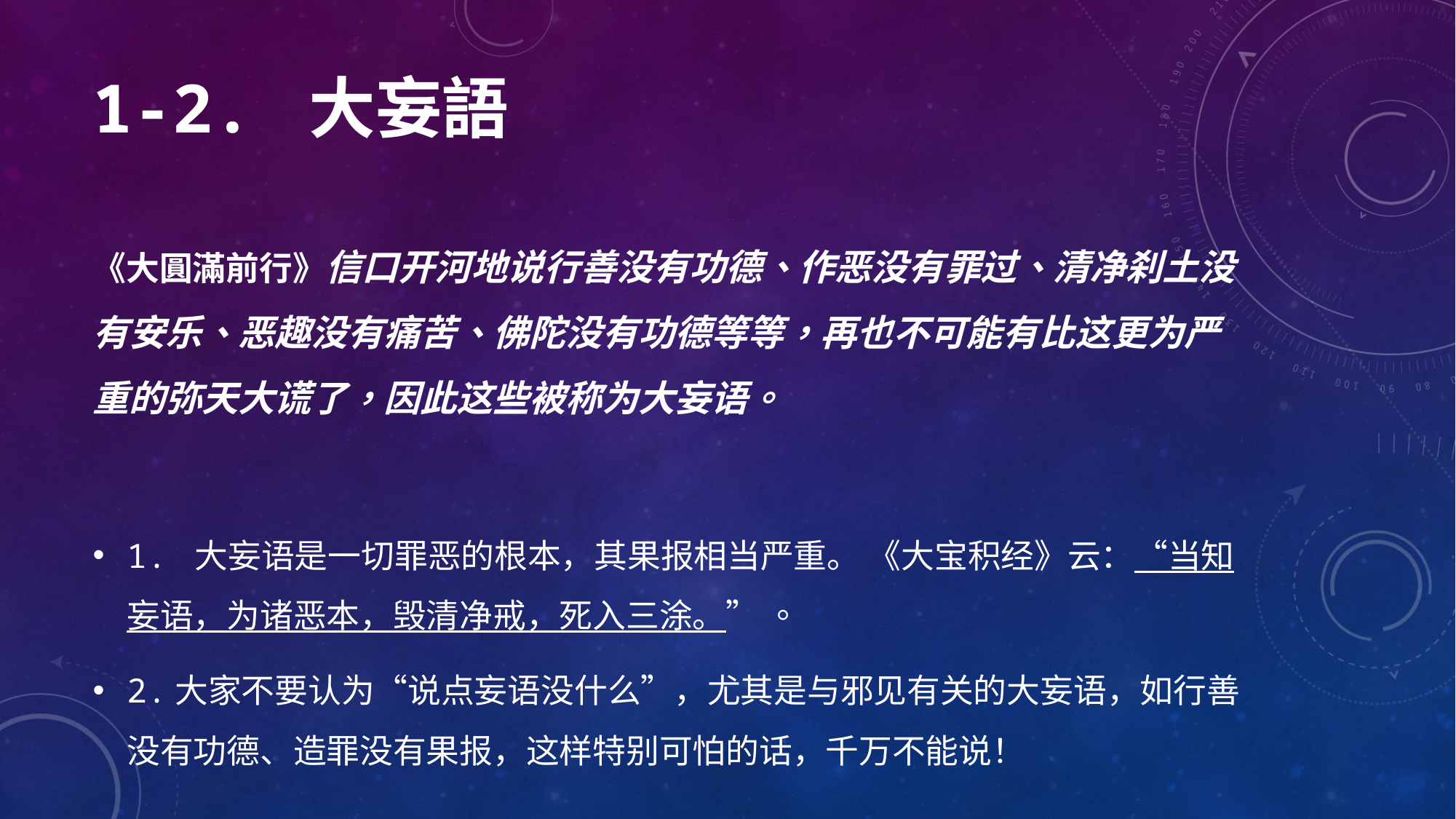

# 1-2. 大妄語
《大圓滿前行》信口开河地说行善没有功德、作恶没有罪过、清净刹土没有安乐、恶趣没有痛苦、佛陀没有功德等等，再也不可能有比这更为严重的弥天大谎了，因此这些被称为大妄语。

1. 大妄语是一切罪恶的根本，其果报相当严重。 《大宝积经》云：“当知妄语，为诸恶本，毁清净戒，死入三涂。” 。
2.大家不要认为“说点妄语没什么”，尤其是与邪见有关的大妄语，如行善没有功德、造罪没有果报，这样特别可怕的话，千万不能说！